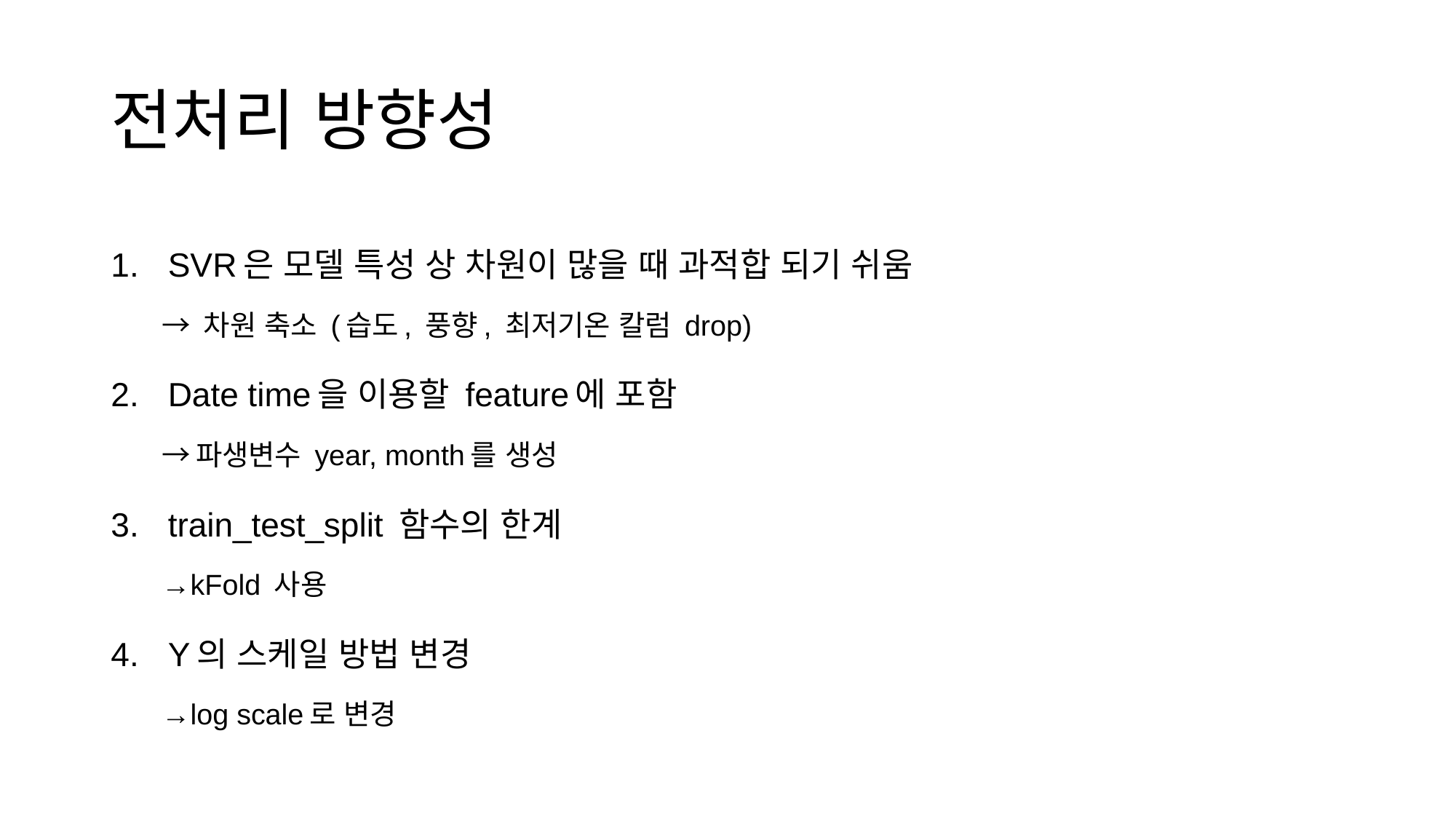

# 전처리 방향성
SVR은 모델 특성 상 차원이 많을 때 과적합 되기 쉬움
→ 차원 축소 (습도, 풍향, 최저기온 칼럼 drop)
Date time을 이용할 feature에 포함
→파생변수 year, month를 생성
train_test_split 함수의 한계
→kFold 사용
Y의 스케일 방법 변경
→log scale로 변경